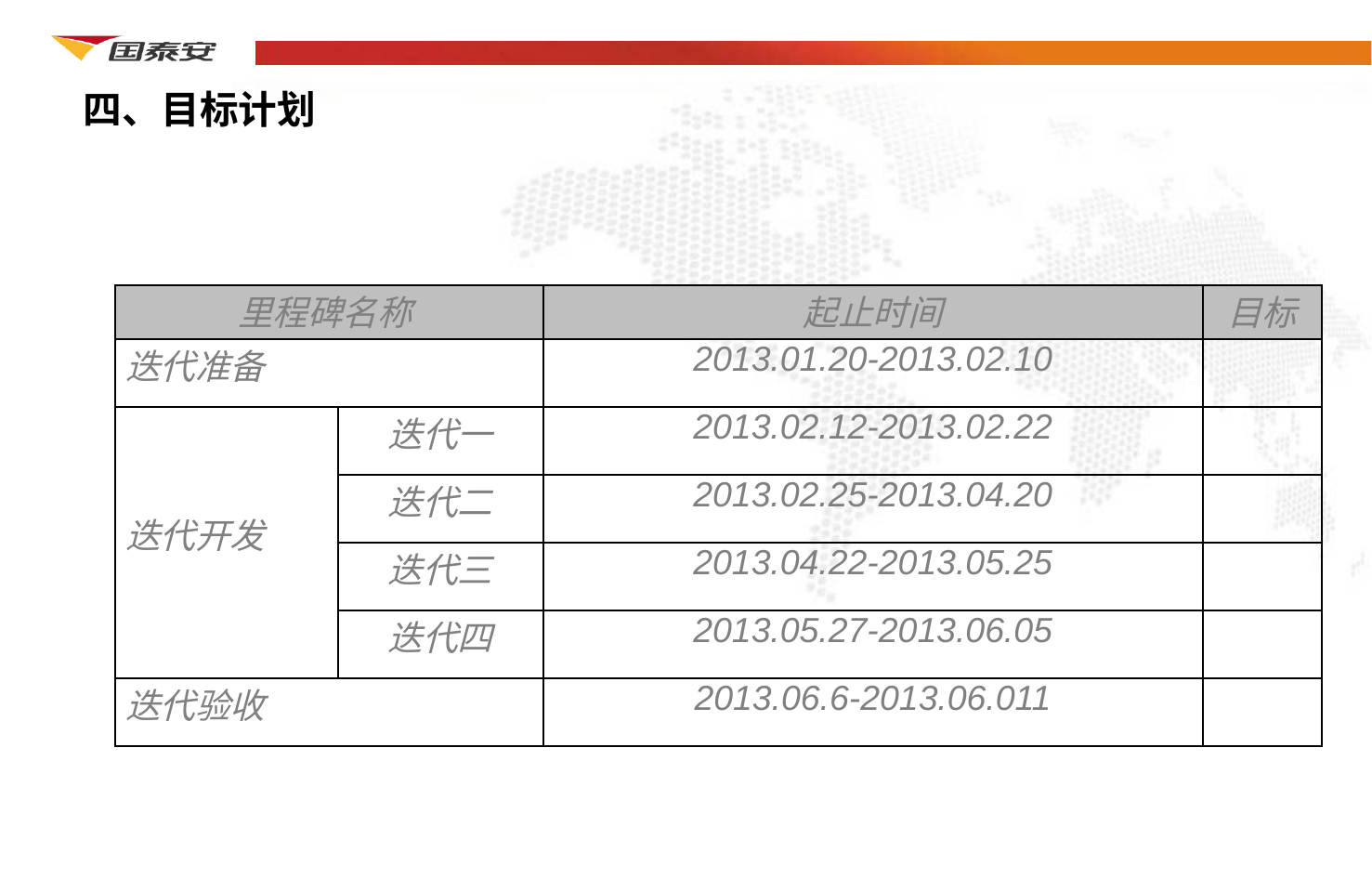

# 四、目标计划
| 里程碑名称 |  | 起止时间 | 目标 |
| --- | --- | --- | --- |
| 迭代准备 |  | 2013.01.20-2013.02.10 |  |
| 迭代开发 | 迭代一 | 2013.02.12-2013.02.22 |  |
|  | 迭代二 | 2013.02.25-2013.04.20 |  |
|  | 迭代三 | 2013.04.22-2013.05.25 |  |
|  | 迭代四 | 2013.05.27-2013.06.05 |  |
| 迭代验收 |  | 2013.06.6-2013.06.011 |  |